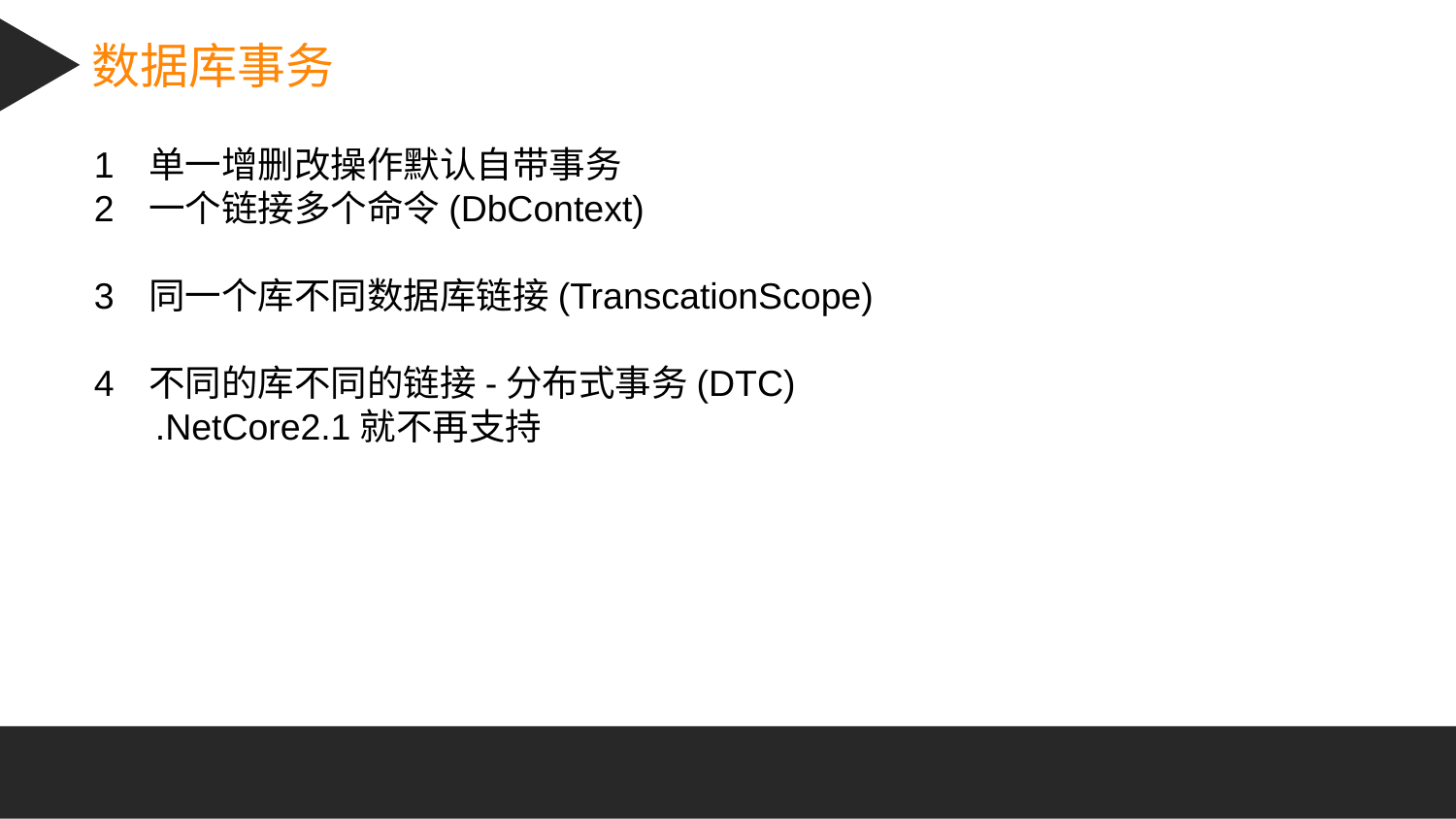

数据库事务
单一增删改操作默认自带事务
一个链接多个命令(DbContext)

同一个库不同数据库链接(TranscationScope)

不同的库不同的链接-分布式事务(DTC)
      .NetCore2.1就不再支持